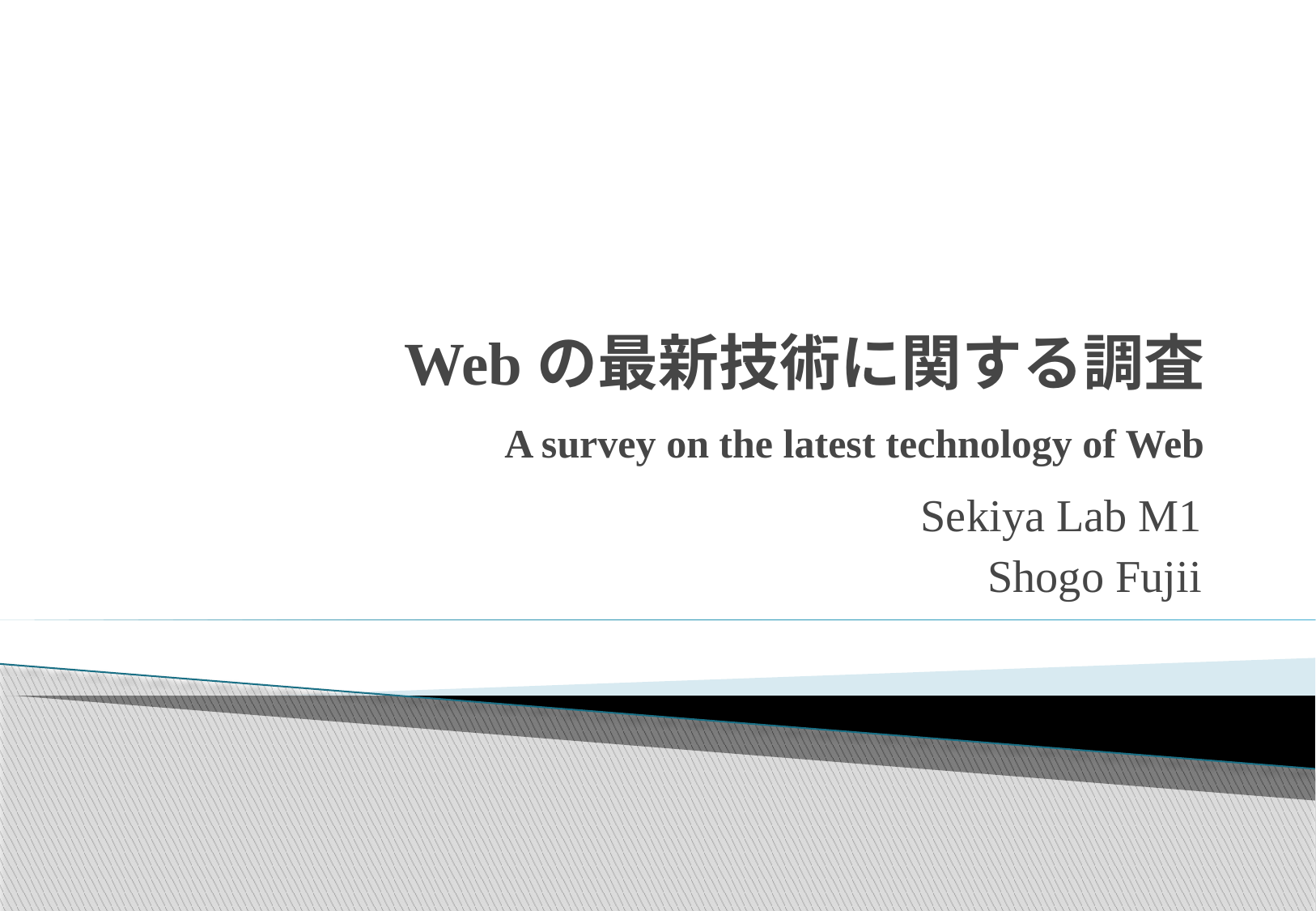

# Webの最新技術に関する調査 A survey on the latest technology of Web
Sekiya Lab M1
Shogo Fujii